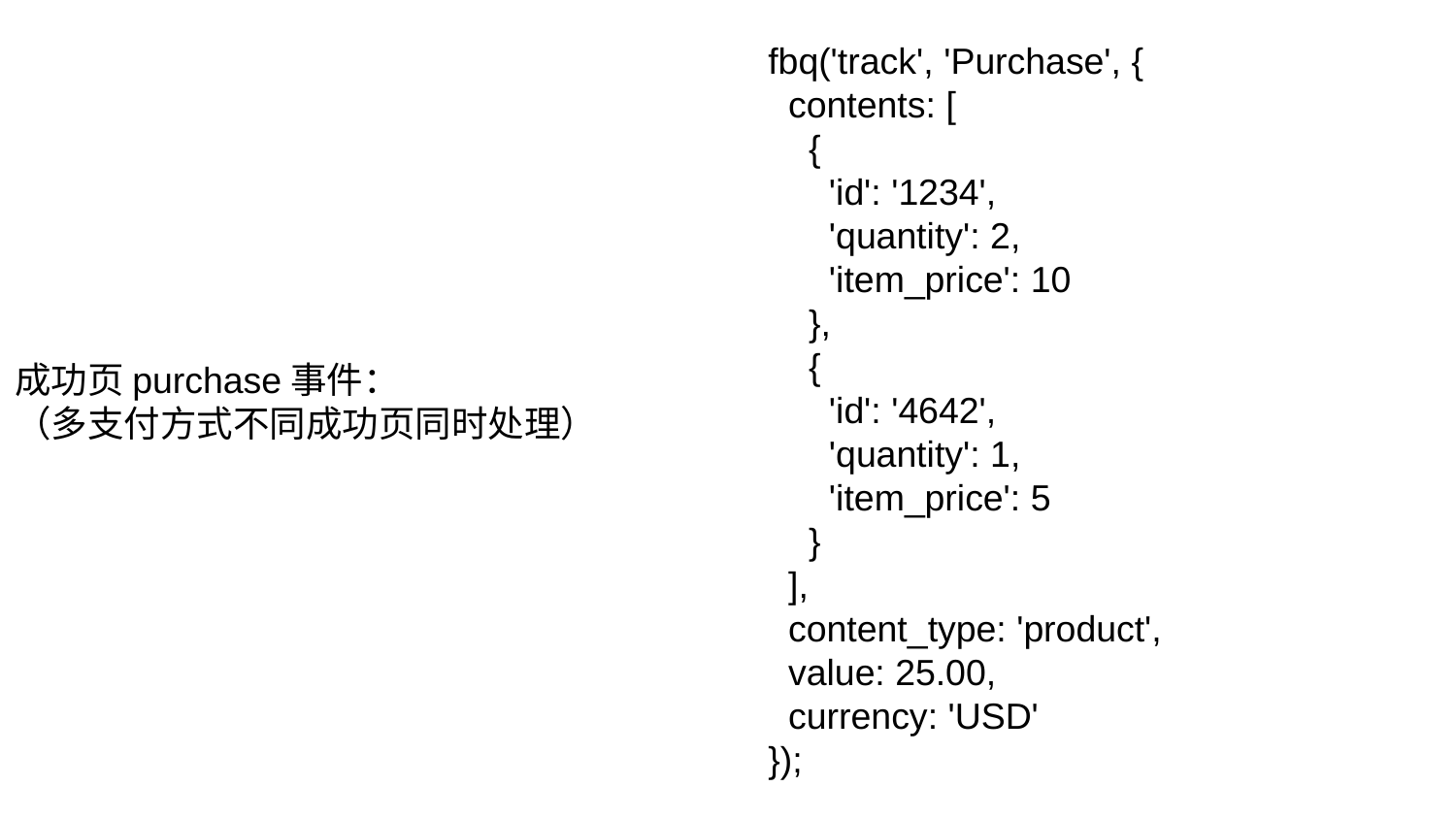

成功页purchase事件：
（多支付方式不同成功页同时处理）
fbq('track', 'Purchase', {
  contents: [
    {
      'id': '1234',
      'quantity': 2,
      'item_price': 10
    },
    {
      'id': '4642',
      'quantity': 1,
      'item_price': 5
    }
  ],
  content_type: 'product',
  value: 25.00,
  currency: 'USD'
});